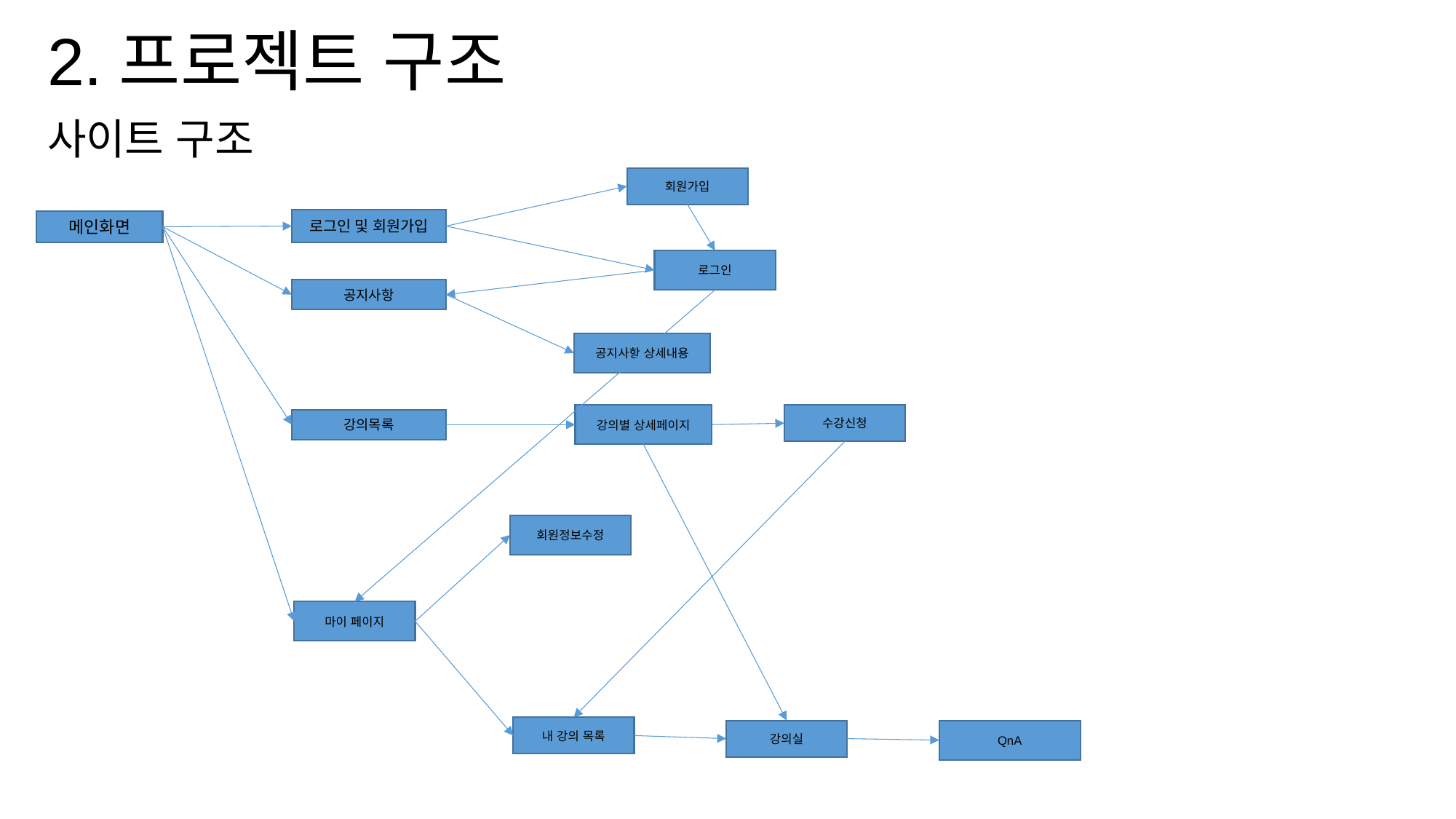

# 2.프로젝트 구조
사이트 구조
회원가입
로그인 및 회원가입
메인화면
로그인
공지사항
공지사항 상세내용
강의별 상세페이지
수강신청
강의목록
회원정보수정
마이 페이지
내 강의 목록
강의실
QnA